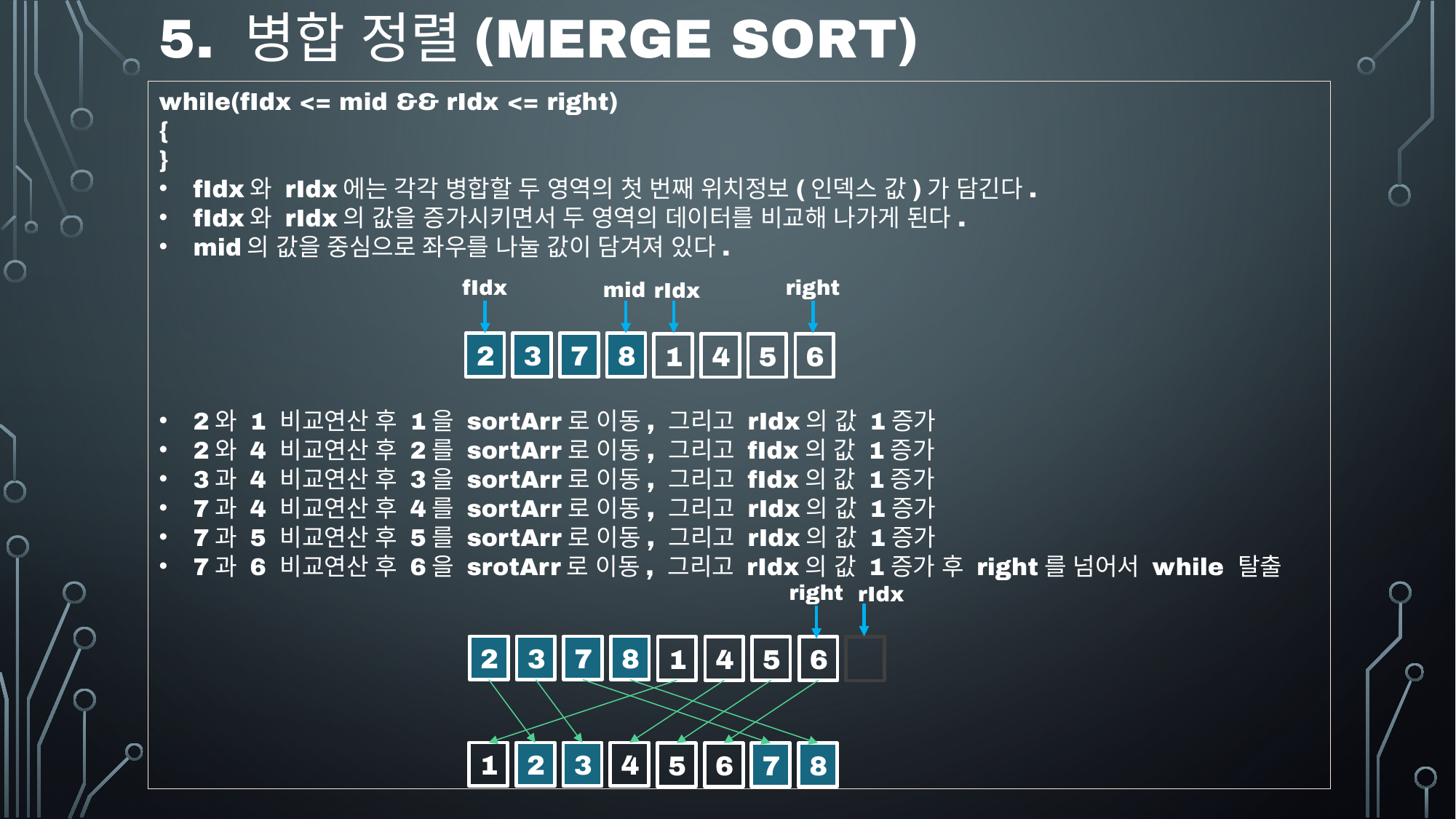

5. 병합 정렬(Merge Sort)
while(fIdx <= mid && rIdx <= right)
{
}
fIdx와 rIdx에는 각각 병합할 두 영역의 첫 번째 위치정보(인덱스 값)가 담긴다.
fIdx와 rIdx의 값을 증가시키면서 두 영역의 데이터를 비교해 나가게 된다.
mid의 값을 중심으로 좌우를 나눌 값이 담겨져 있다.

2와 1 비교연산 후 1을 sortArr로 이동, 그리고 rIdx의 값 1증가
2와 4 비교연산 후 2를 sortArr로 이동, 그리고 fIdx의 값 1증가
3과 4 비교연산 후 3을 sortArr로 이동, 그리고 fIdx의 값 1증가
7과 4 비교연산 후 4를 sortArr로 이동, 그리고 rIdx의 값 1증가
7과 5 비교연산 후 5를 sortArr로 이동, 그리고 rIdx의 값 1증가
7과 6 비교연산 후 6을 srotArr로 이동, 그리고 rIdx의 값 1증가 후 right를 넘어서 while 탈출

right
fIdx
mid
rIdx
2
3
7
8
1
4
5
6
right
rIdx
2
3
7
8

1
4
5
6
1
2
3
4
5
6
7
8